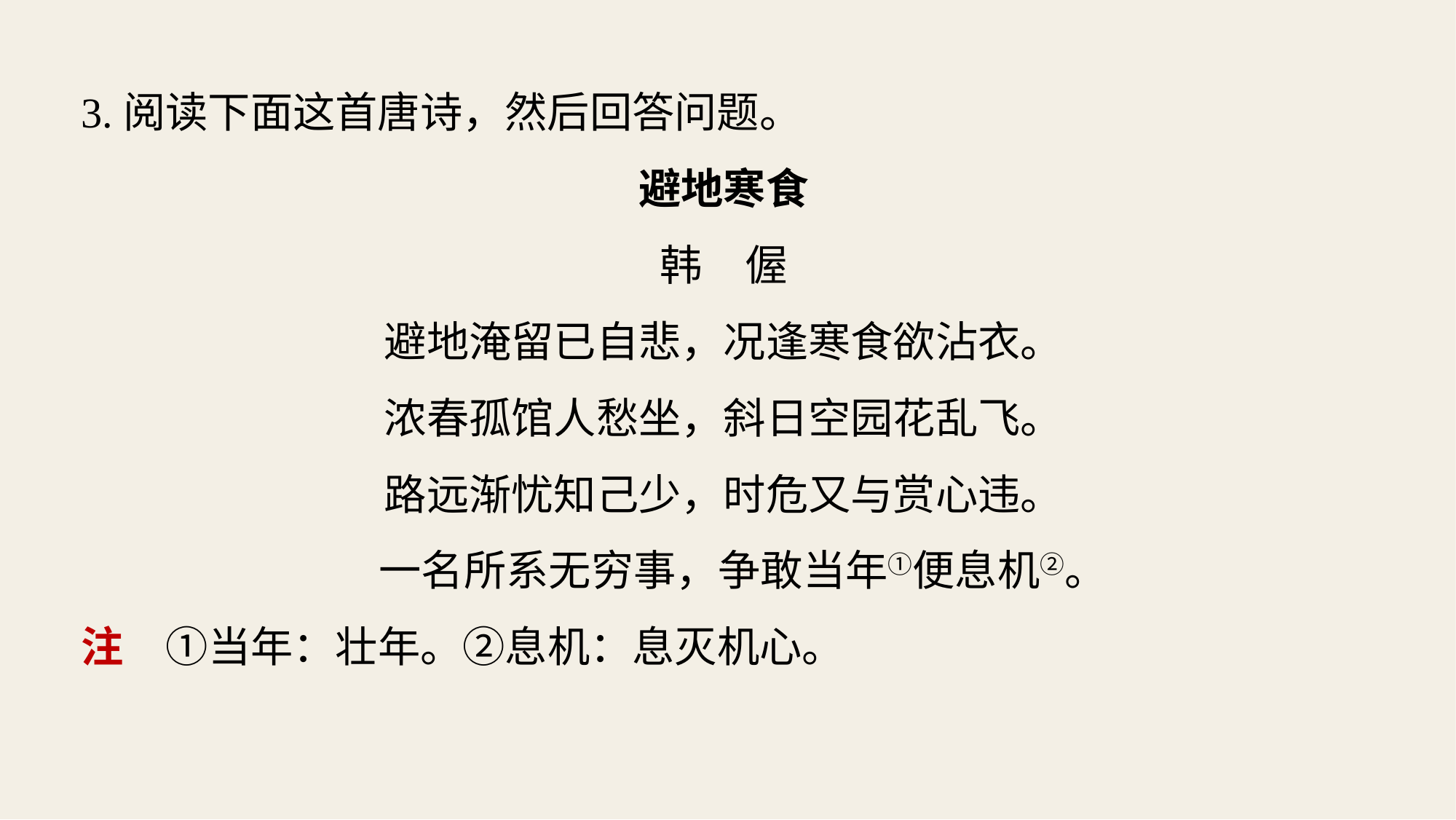

3.阅读下面这首唐诗，然后回答问题。
避地寒食
韩　偓
避地淹留已自悲，况逢寒食欲沾衣。
浓春孤馆人愁坐，斜日空园花乱飞。
路远渐忧知己少，时危又与赏心违。
   一名所系无穷事，争敢当年①便息机②。
注　①当年：壮年。②息机：息灭机心。